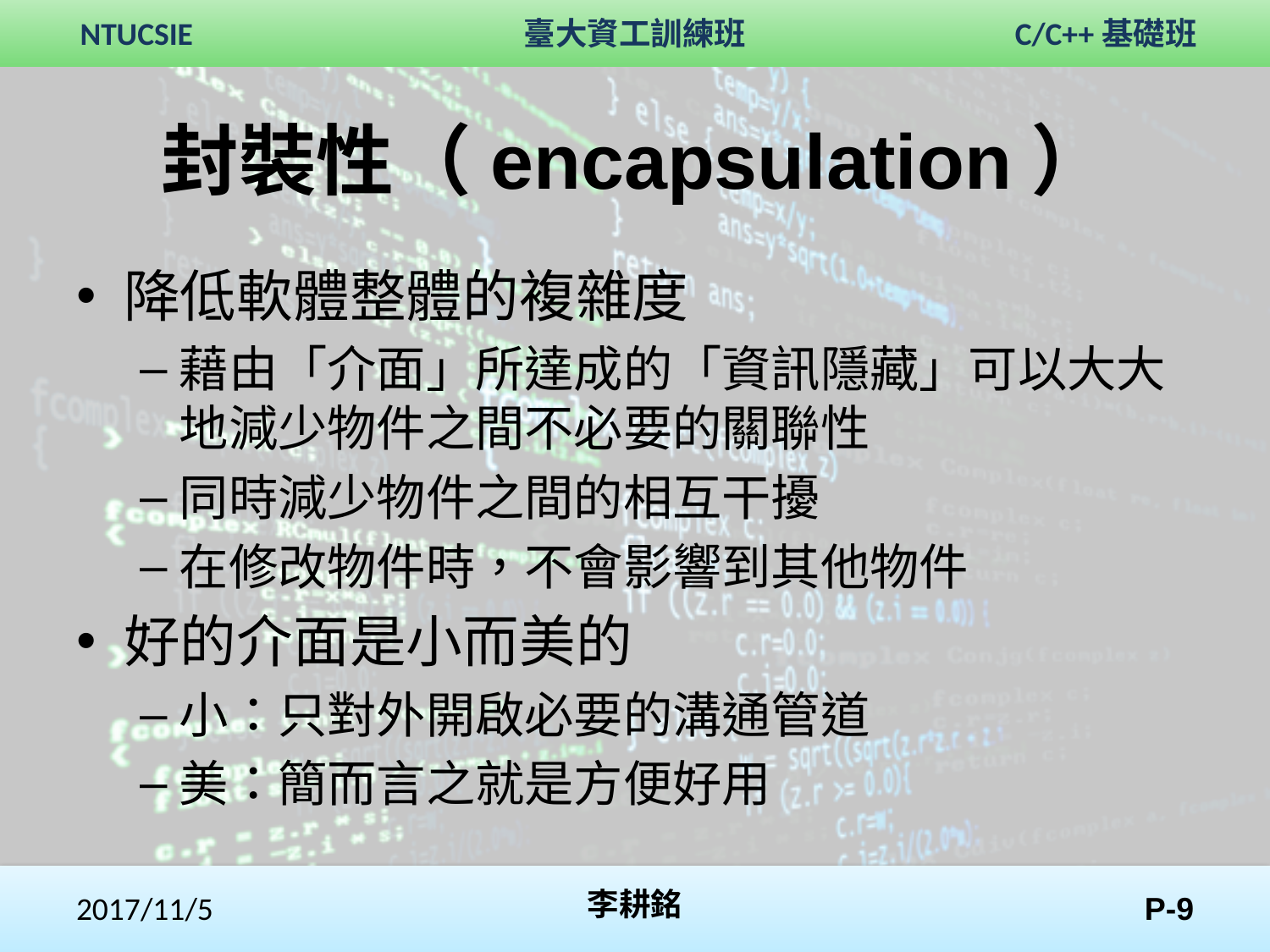

# 封裝性（encapsulation）
降低軟體整體的複雜度
藉由「介面」所達成的「資訊隱藏」可以大大地減少物件之間不必要的關聯性
同時減少物件之間的相互干擾
在修改物件時，不會影響到其他物件
好的介面是小而美的
小：只對外開啟必要的溝通管道
美：簡而言之就是方便好用
2017/11/5
P-9
李耕銘